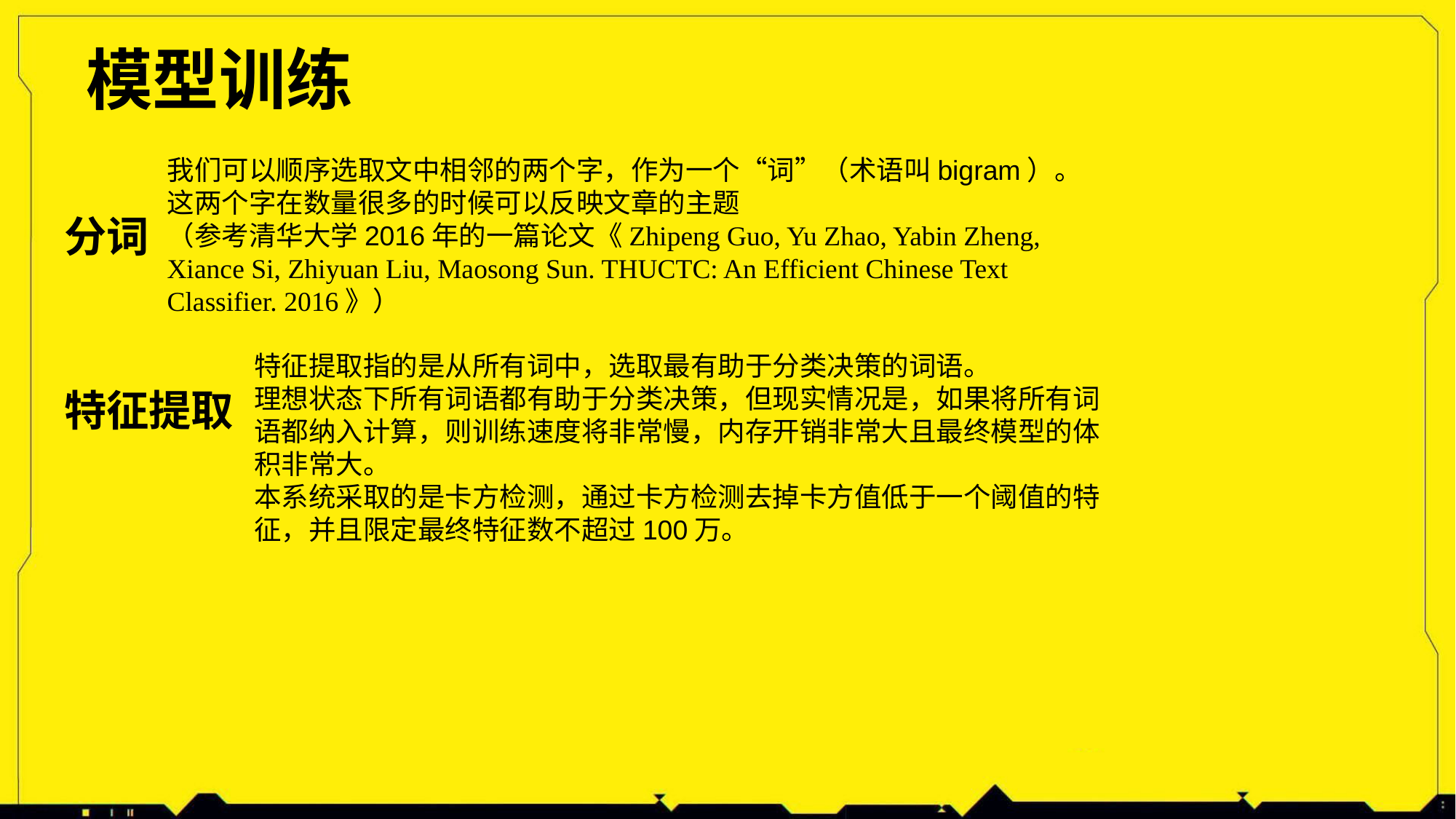

模型训练
我们可以顺序选取文中相邻的两个字，作为一个“词”（术语叫bigram）。这两个字在数量很多的时候可以反映文章的主题
（参考清华大学2016年的一篇论文《Zhipeng Guo, Yu Zhao, Yabin Zheng, Xiance Si, Zhiyuan Liu, Maosong Sun. THUCTC: An Efficient Chinese Text Classifier. 2016》）
分词
特征提取指的是从所有词中，选取最有助于分类决策的词语。
理想状态下所有词语都有助于分类决策，但现实情况是，如果将所有词语都纳入计算，则训练速度将非常慢，内存开销非常大且最终模型的体积非常大。
本系统采取的是卡方检测，通过卡方检测去掉卡方值低于一个阈值的特征，并且限定最终特征数不超过100万。
特征提取